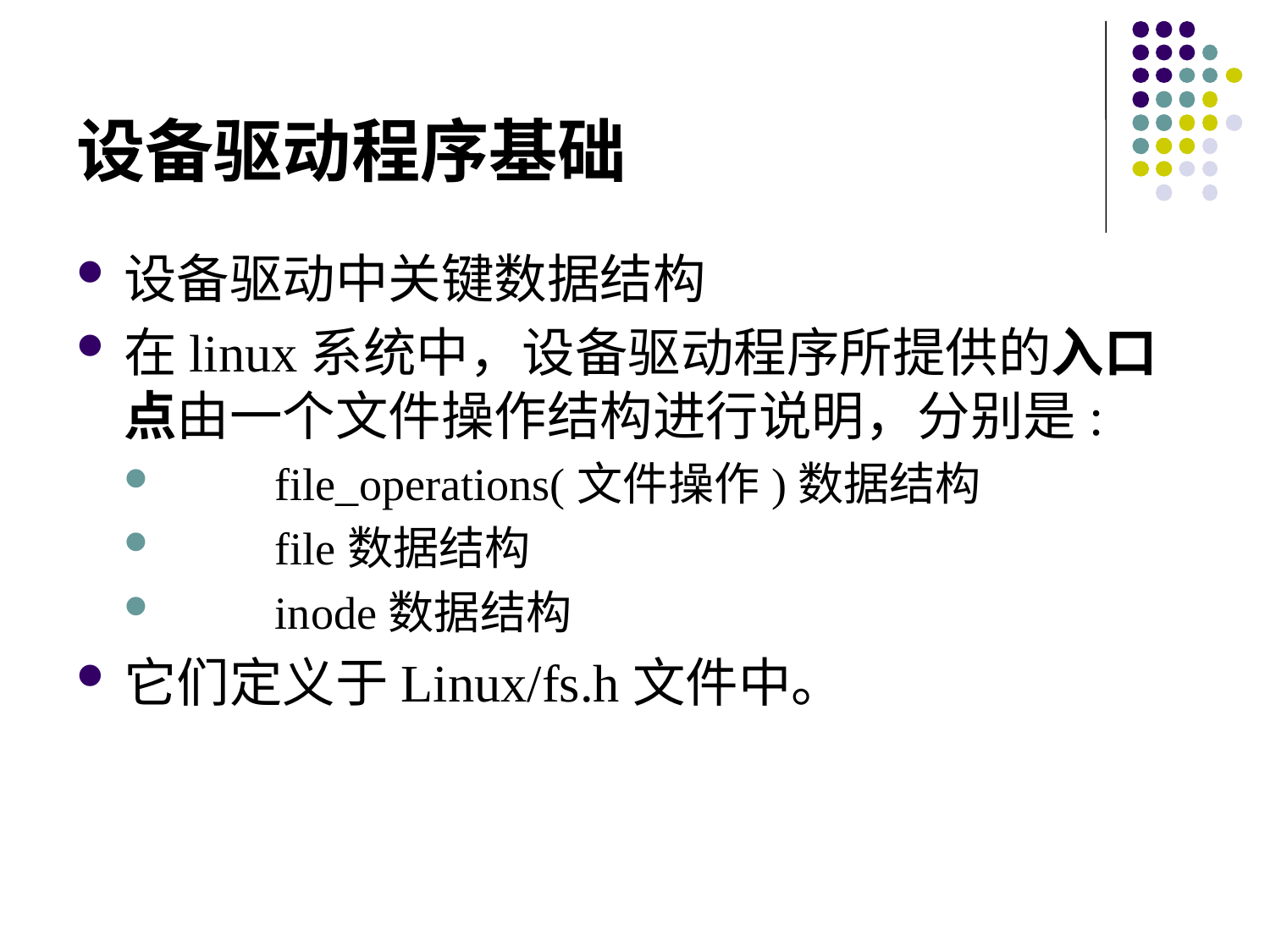

# 设备驱动程序基础
设备驱动中关键数据结构
在linux系统中，设备驱动程序所提供的入口点由一个文件操作结构进行说明，分别是:
         file_operations(文件操作)数据结构
         file数据结构
         inode数据结构
它们定义于Linux/fs.h文件中。